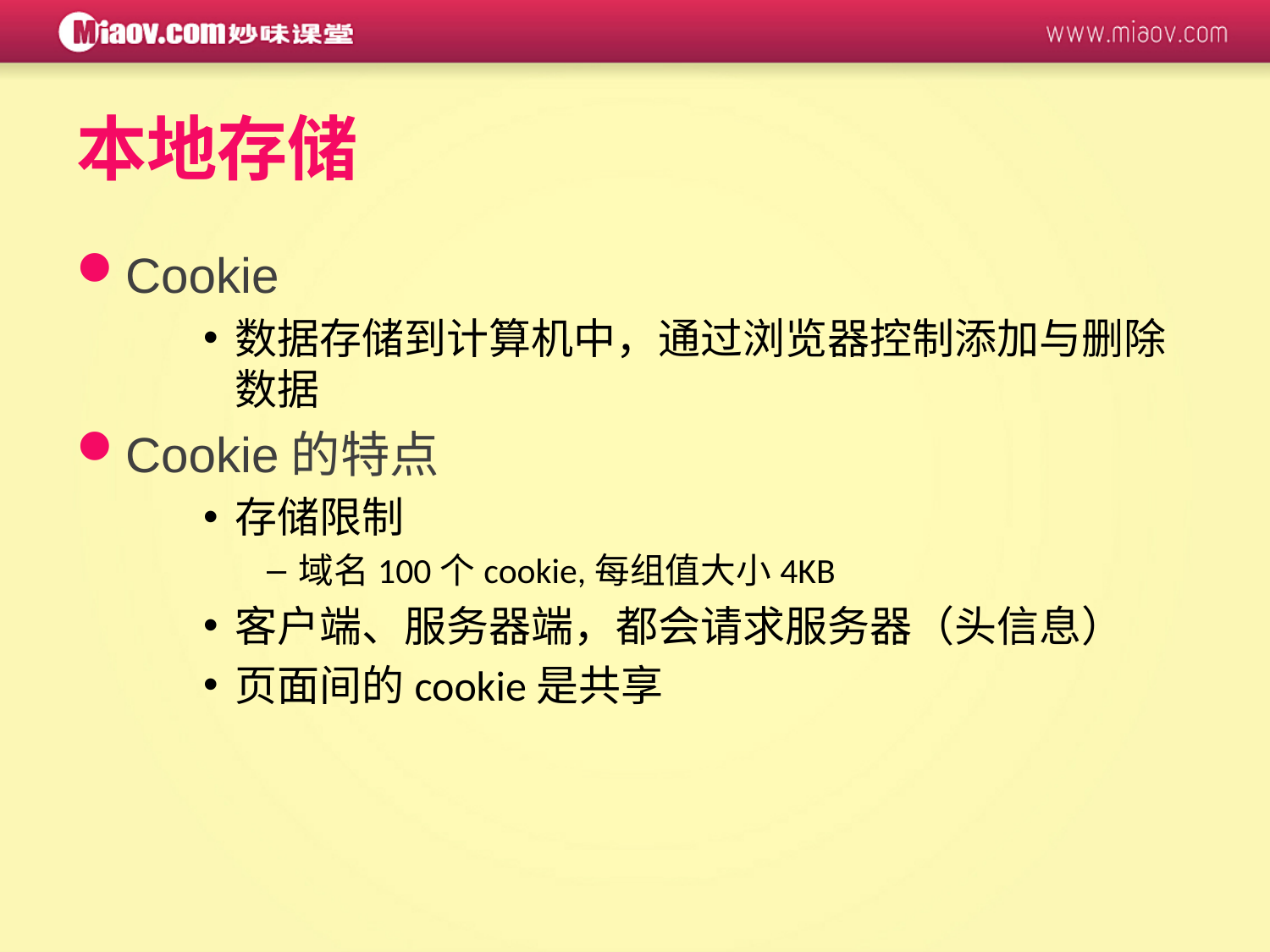

# 本地存储
Cookie
数据存储到计算机中，通过浏览器控制添加与删除数据
Cookie的特点
存储限制
域名100个cookie,每组值大小4KB
客户端、服务器端，都会请求服务器（头信息）
页面间的cookie是共享